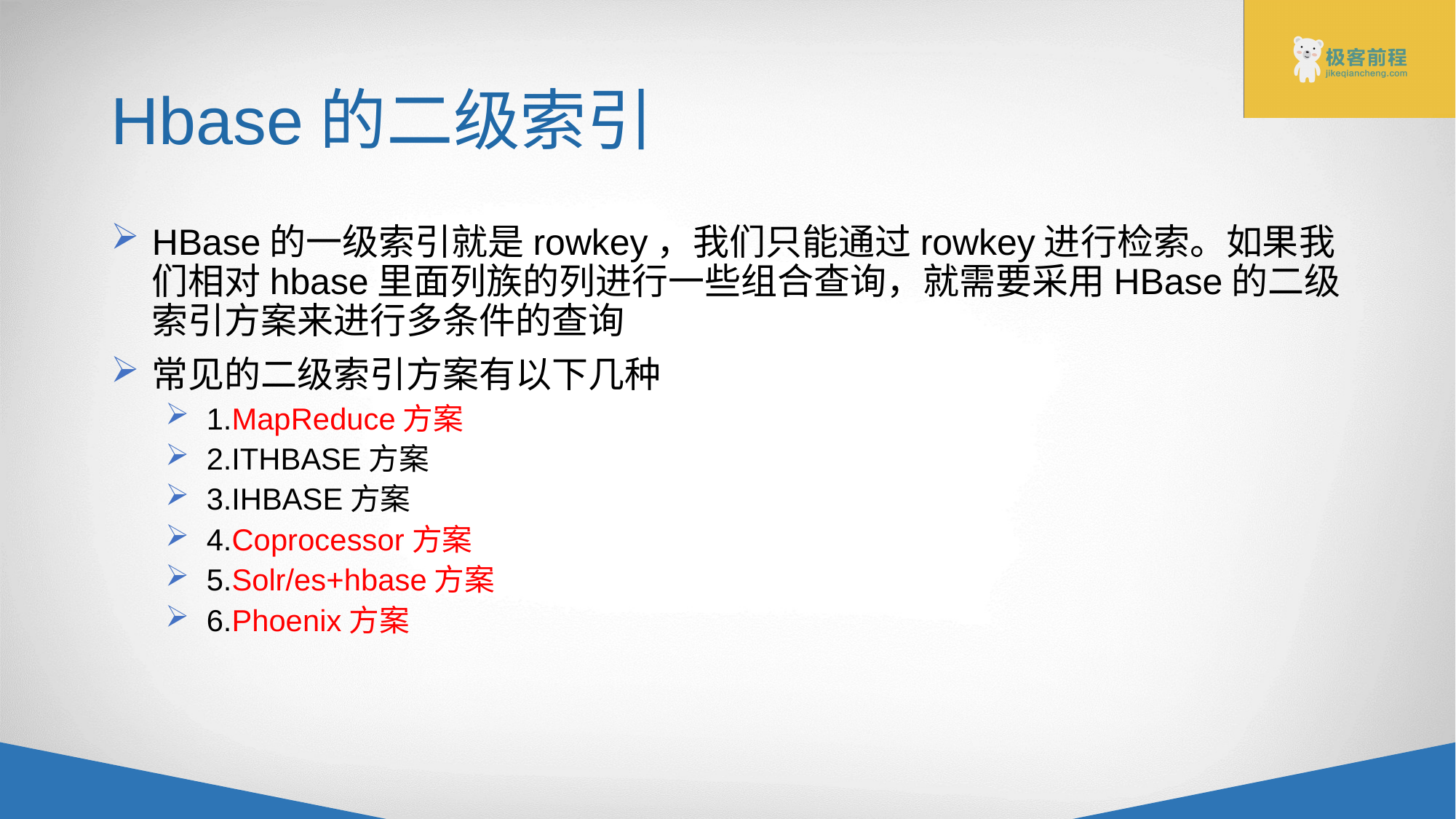

# Hbase的二级索引
HBase的一级索引就是rowkey，我们只能通过rowkey进行检索。如果我们相对hbase里面列族的列进行一些组合查询，就需要采用HBase的二级索引方案来进行多条件的查询
常见的二级索引方案有以下几种
1.MapReduce方案
2.ITHBASE方案
3.IHBASE方案
4.Coprocessor方案
5.Solr/es+hbase方案
6.Phoenix方案